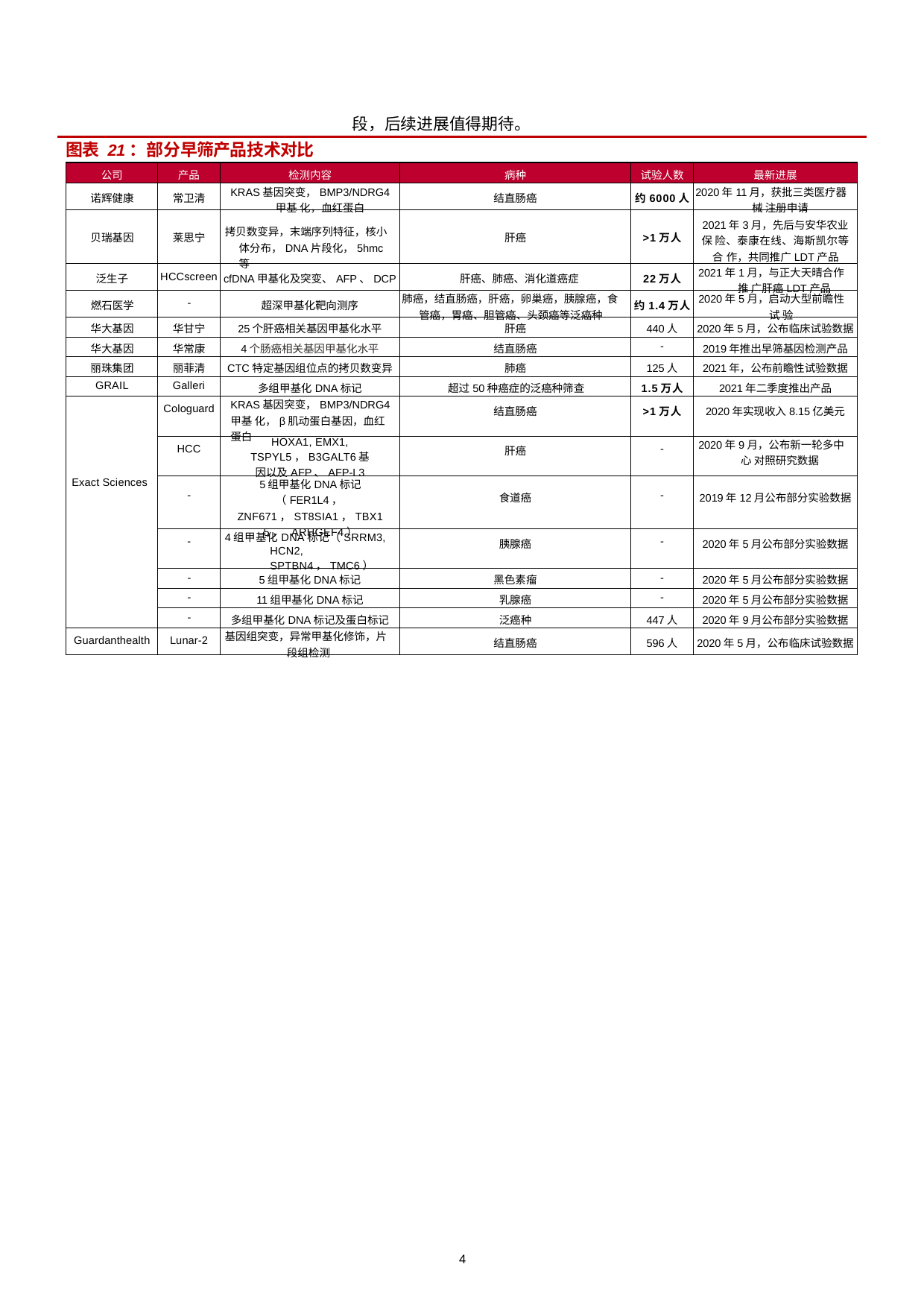

段，后续进展值得期待。
图表 21：部分早筛产品技术对比

| 公司 | 产品 | 检测内容 | 病种 | 试验人数 | 最新进展 |
| --- | --- | --- | --- | --- | --- |
| 诺辉健康 | 常卫清 | KRAS基因突变，BMP3/NDRG4甲基 化，血红蛋白 | 结直肠癌 | 约6000人 | 2020年11月，获批三类医疗器械 注册申请 |
| 贝瑞基因 | 莱思宁 | 拷贝数变异，末端序列特征，核小 体分布，DNA片段化，5hmc等 | 肝癌 | >1万人 | 2021年3月，先后与安华农业保 险、泰康在线、海斯凯尔等合 作，共同推广LDT产品 |
| 泛生子 | HCCscreen | cfDNA甲基化及突变、AFP、DCP | 肝癌、肺癌、消化道癌症 | 22万人 | 2021年1月，与正大天晴合作推 广肝癌LDT产品 |
| 燃石医学 | - | 超深甲基化靶向测序 | 肺癌，结直肠癌，肝癌，卵巢癌，胰腺癌，食 管癌，胃癌、胆管癌、头颈癌等泛癌种 | 约1.4万人 | 2020年5月，启动大型前瞻性试 验 |
| 华大基因 | 华甘宁 | 25个肝癌相关基因甲基化水平 | 肝癌 | 440人 | 2020年5月，公布临床试验数据 |
| 华大基因 | 华常康 | 4个肠癌相关基因甲基化水平 | 结直肠癌 | - | 2019年推出早筛基因检测产品 |
| 丽珠集团 | 丽菲清 | CTC特定基因组位点的拷贝数变异 | 肺癌 | 125人 | 2021年，公布前瞻性试验数据 |
| GRAIL | Galleri | 多组甲基化DNA标记 | 超过50种癌症的泛癌种筛查 | 1.5万人 | 2021年二季度推出产品 |
| Exact Sciences | Cologuard | KRAS基因突变，BMP3/NDRG4甲基 化，β肌动蛋白基因，血红蛋白 | 结直肠癌 | >1万人 | 2020年实现收入8.15亿美元 |
|  | HCC | HOXA1, EMX1, TSPYL5，B3GALT6基 因以及AFP、AFP-L3 | 肝癌 | - | 2020年9月，公布新一轮多中心 对照研究数据 |
|  | - | 5组甲基化DNA标记（FER1L4， ZNF671，ST8SIA1，TBX15， ARHGEF4） | 食道癌 | - | 2019年12月公布部分实验数据 |
|  | - | 4组甲基化DNA标记（SRRM3, HCN2, SPTBN4，TMC6） | 胰腺癌 | - | 2020年5月公布部分实验数据 |
|  | - | 5组甲基化DNA标记 | 黑色素瘤 | - | 2020年5月公布部分实验数据 |
|  | - | 11组甲基化DNA标记 | 乳腺癌 | - | 2020年5月公布部分实验数据 |
|  | - | 多组甲基化DNA标记及蛋白标记 | 泛癌种 | 447人 | 2020年9月公布部分实验数据 |
| Guardanthealth | Lunar-2 | 基因组突变，异常甲基化修饰，片 段组检测 | 结直肠癌 | 596人 | 2020年5月，公布临床试验数据 |
4